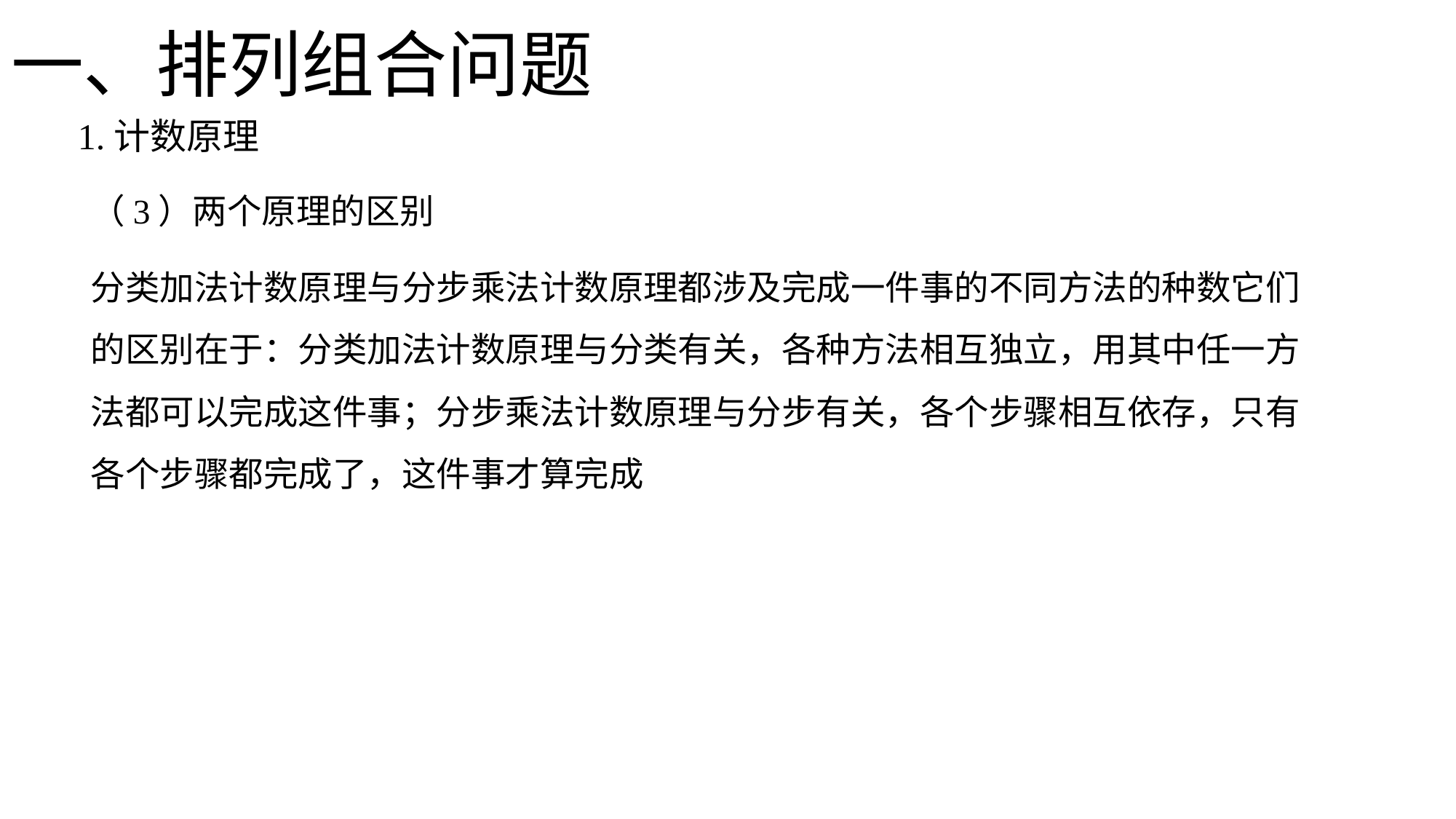

一、排列组合问题
1.计数原理
（3）两个原理的区别
分类加法计数原理与分步乘法计数原理都涉及完成一件事的不同方法的种数它们的区别在于：分类加法计数原理与分类有关，各种方法相互独立，用其中任一方法都可以完成这件事；分步乘法计数原理与分步有关，各个步骤相互依存，只有各个步骤都完成了，这件事才算完成